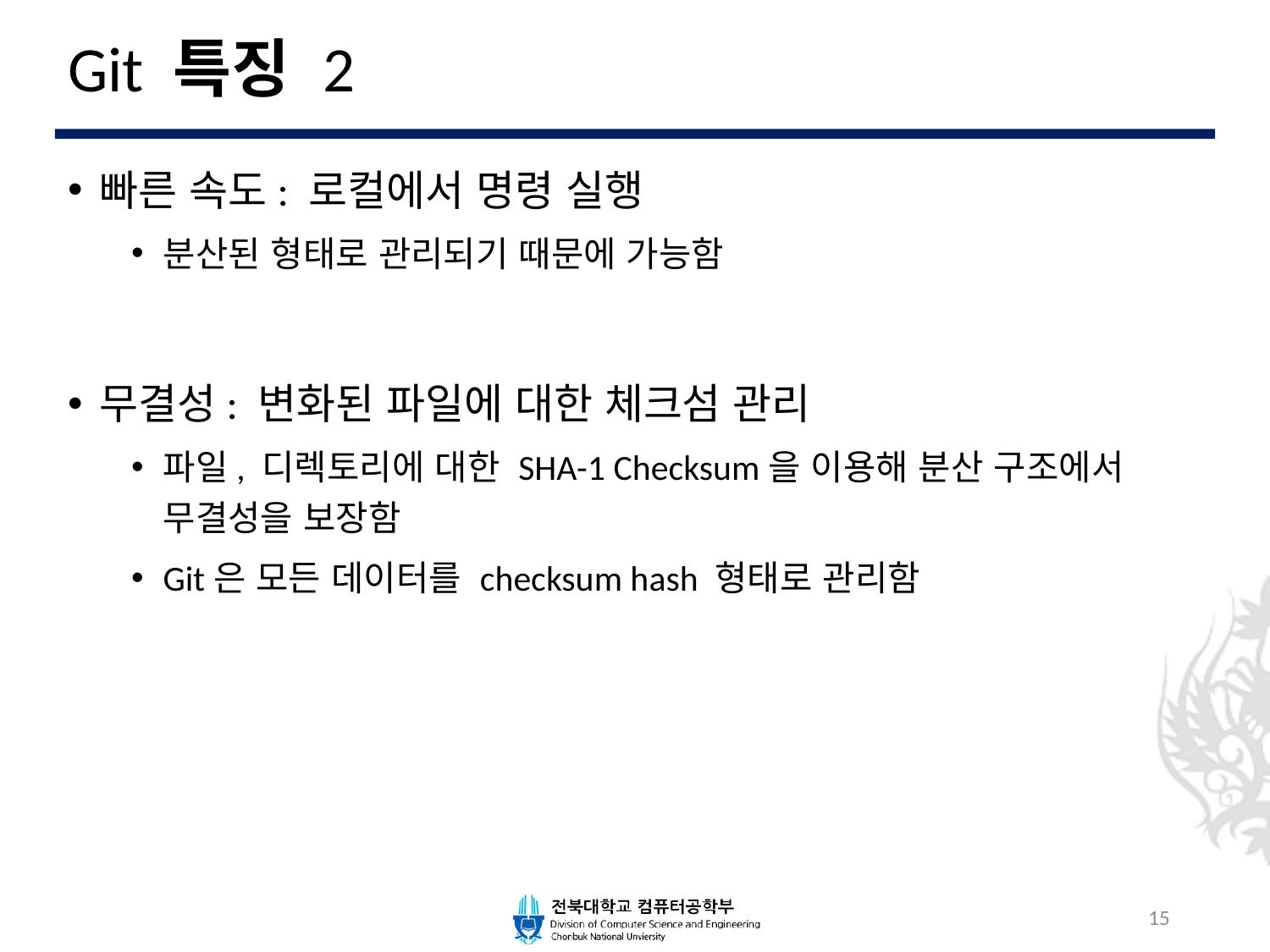

# Git 특징 2
빠른 속도: 로컬에서 명령 실행
분산된 형태로 관리되기 때문에 가능함

무결성: 변화된 파일에 대한 체크섬 관리
파일, 디렉토리에 대한 SHA-1 Checksum을 이용해 분산 구조에서 무결성을 보장함
Git은 모든 데이터를 checksum hash 형태로 관리함

15